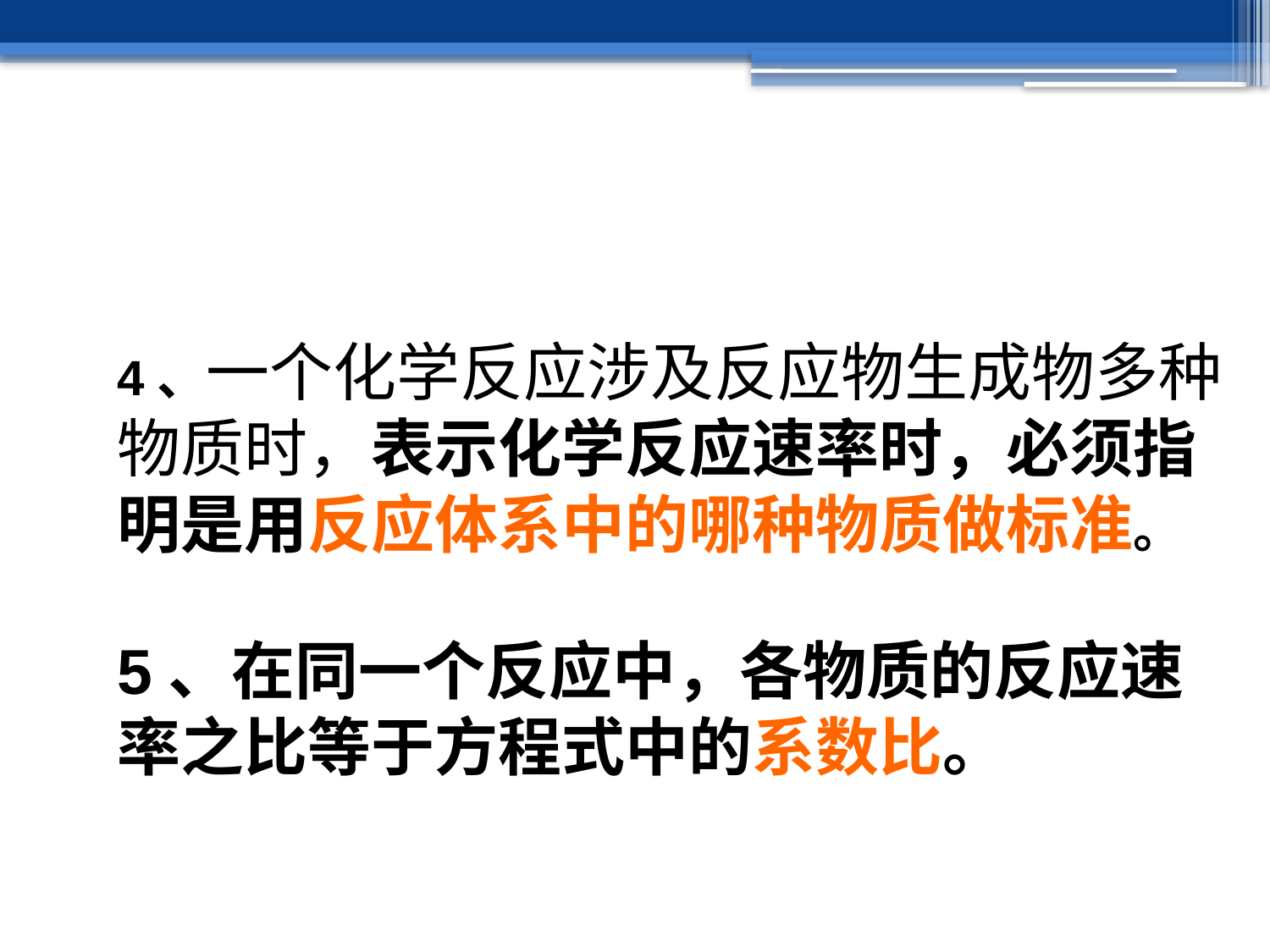

4、一个化学反应涉及反应物生成物多种物质时，表示化学反应速率时，必须指明是用反应体系中的哪种物质做标准。
5、在同一个反应中，各物质的反应速率之比等于方程式中的系数比。